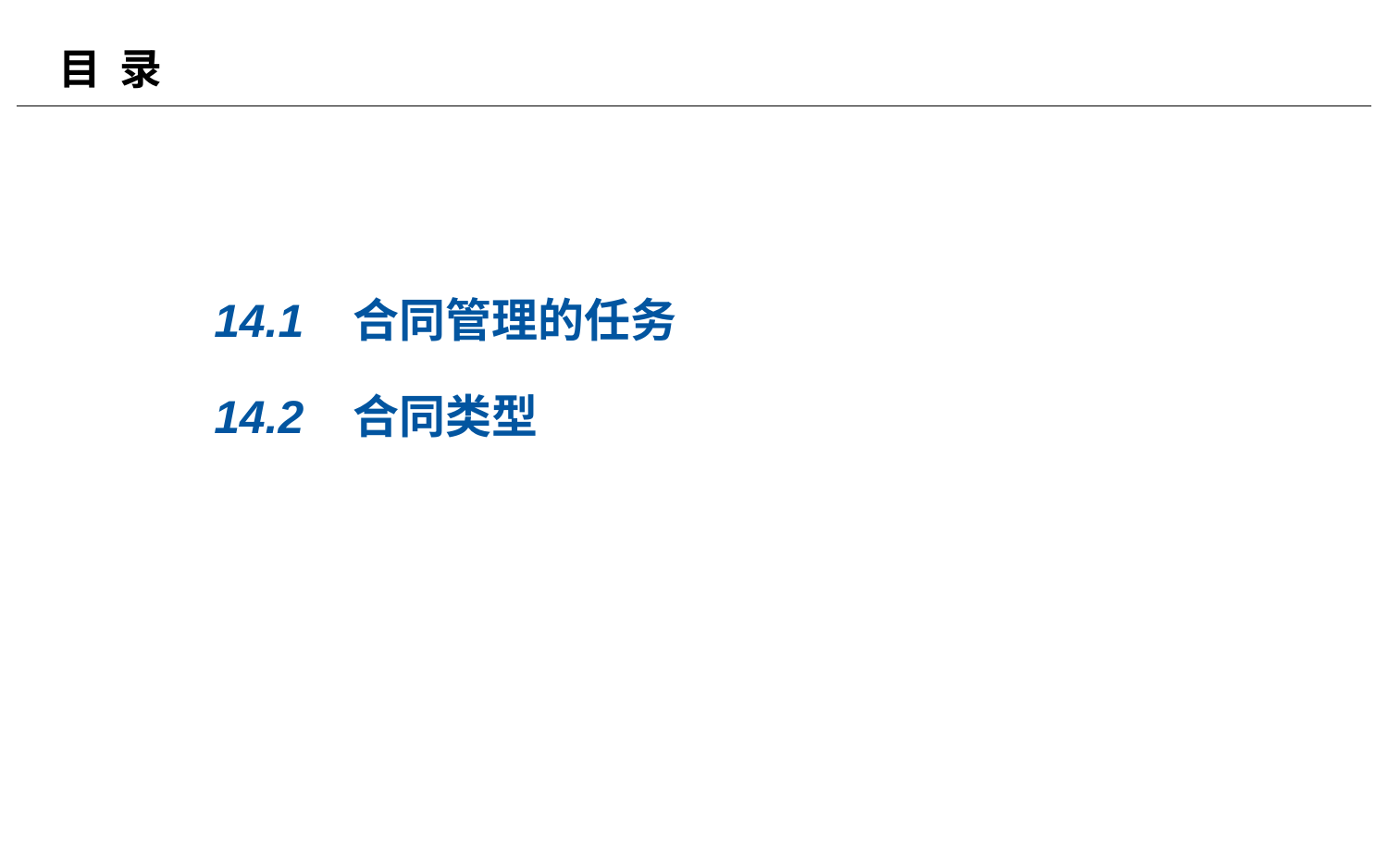

# 目  录
14.1	合同管理的任务
14.2	合同类型